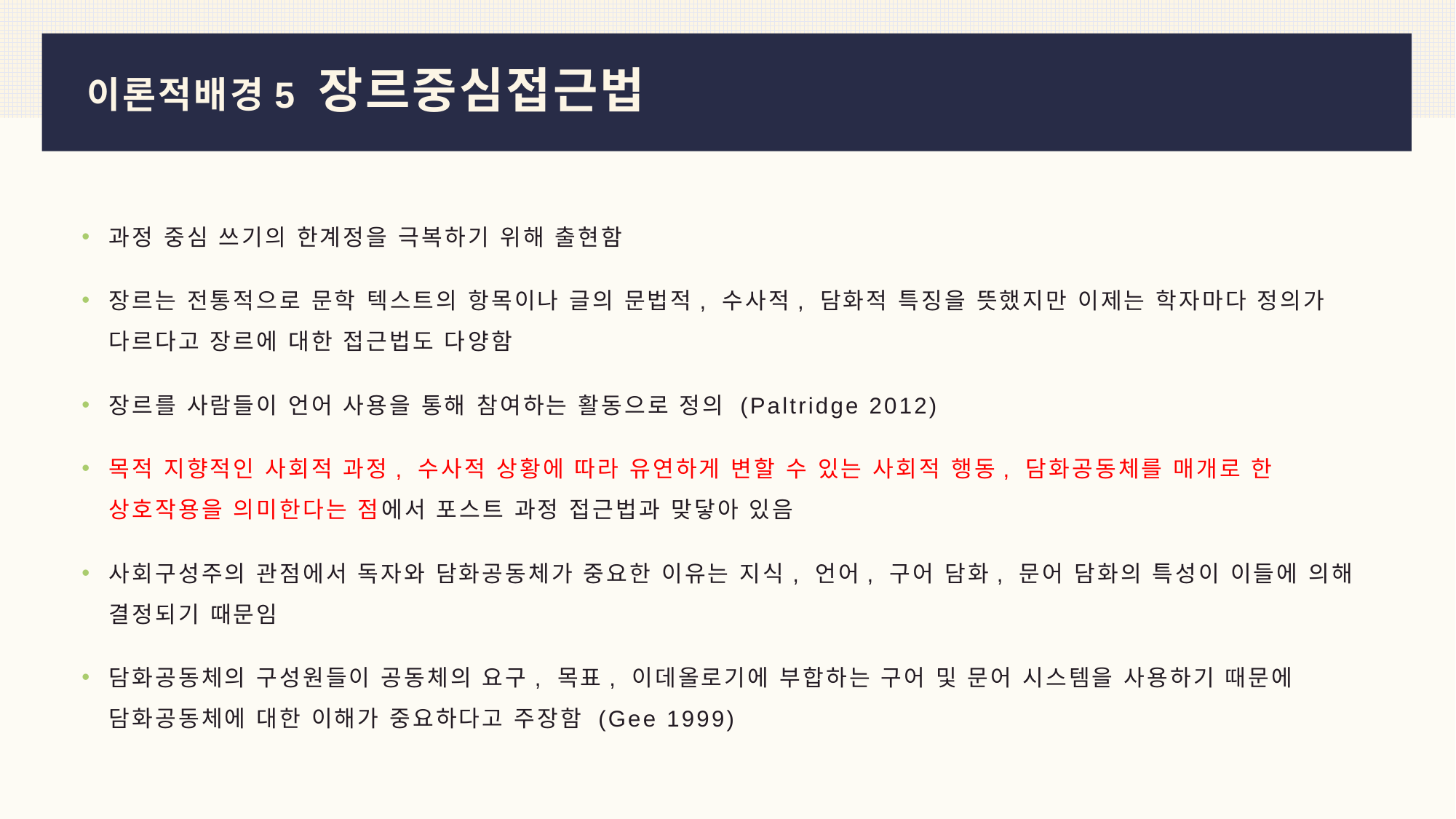

# 이론적배경5 장르중심접근법
과정 중심 쓰기의 한계정을 극복하기 위해 출현함
장르는 전통적으로 문학 텍스트의 항목이나 글의 문법적, 수사적, 담화적 특징을 뜻했지만 이제는 학자마다 정의가 다르다고 장르에 대한 접근법도 다양함
장르를 사람들이 언어 사용을 통해 참여하는 활동으로 정의 (Paltridge 2012)
목적 지향적인 사회적 과정, 수사적 상황에 따라 유연하게 변할 수 있는 사회적 행동, 담화공동체를 매개로 한 상호작용을 의미한다는 점에서 포스트 과정 접근법과 맞닿아 있음
사회구성주의 관점에서 독자와 담화공동체가 중요한 이유는 지식, 언어, 구어 담화, 문어 담화의 특성이 이들에 의해 결정되기 때문임
담화공동체의 구성원들이 공동체의 요구, 목표, 이데올로기에 부합하는 구어 및 문어 시스템을 사용하기 때문에 담화공동체에 대한 이해가 중요하다고 주장함 (Gee 1999)